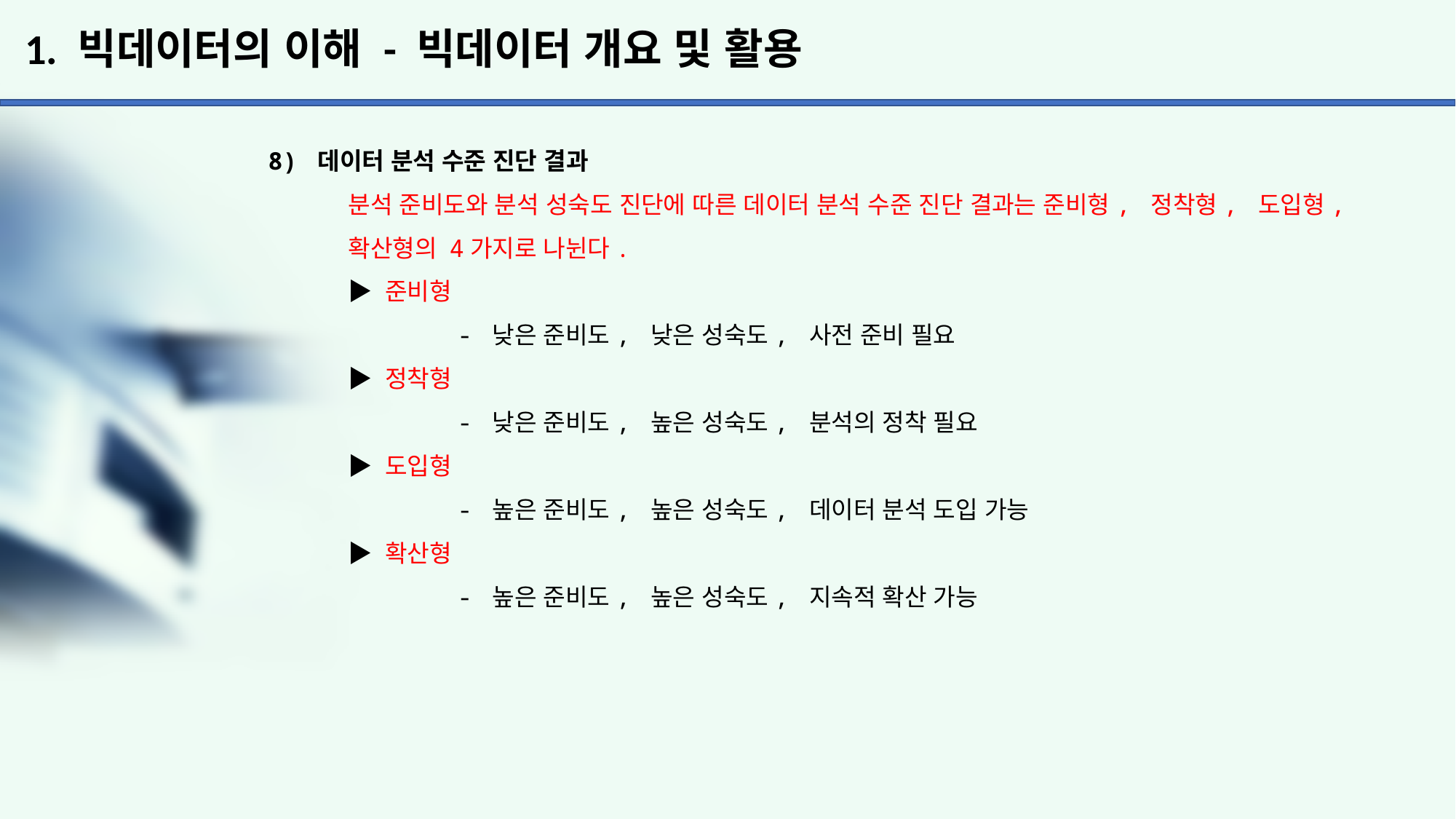

# 1. 빅데이터의 이해 - 빅데이터 개요 및 활용
	  8) 데이터 분석 수준 진단 결과
		분석 준비도와 분석 성숙도 진단에 따른 데이터 분석 수준 진단 결과는 준비형, 정착형, 도입형,
		확산형의 4가지로 나뉜다.
		▶ 준비형
			- 낮은 준비도, 낮은 성숙도, 사전 준비 필요
		▶ 정착형
			- 낮은 준비도, 높은 성숙도, 분석의 정착 필요
		▶ 도입형
			- 높은 준비도, 높은 성숙도, 데이터 분석 도입 가능
		▶ 확산형
			- 높은 준비도, 높은 성숙도, 지속적 확산 가능